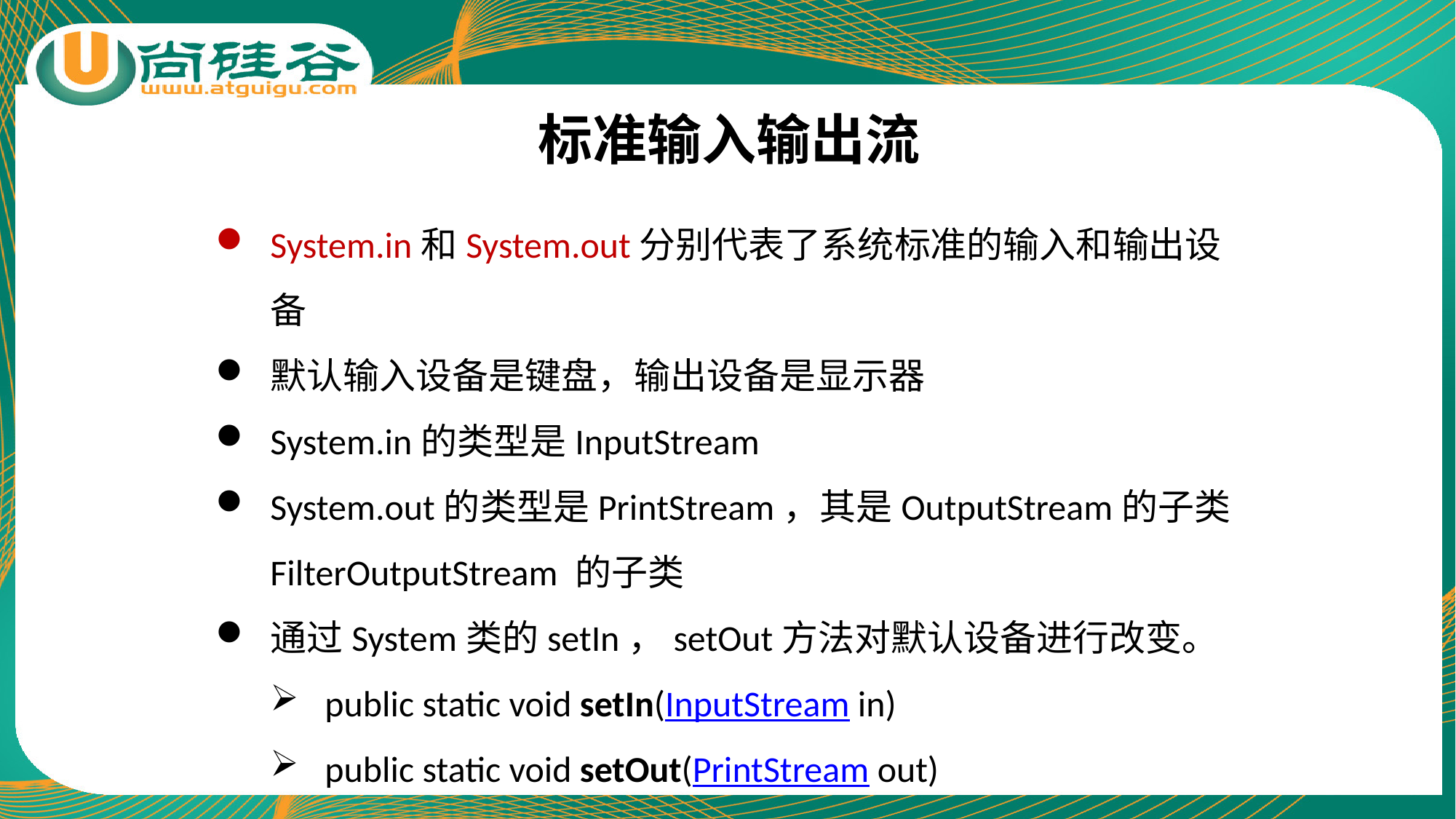

标准输入输出流
System.in和System.out分别代表了系统标准的输入和输出设备
默认输入设备是键盘，输出设备是显示器
System.in的类型是InputStream
System.out的类型是PrintStream，其是OutputStream的子类FilterOutputStream 的子类
通过System类的setIn，setOut方法对默认设备进行改变。
public static void setIn(InputStream in)
public static void setOut(PrintStream out)